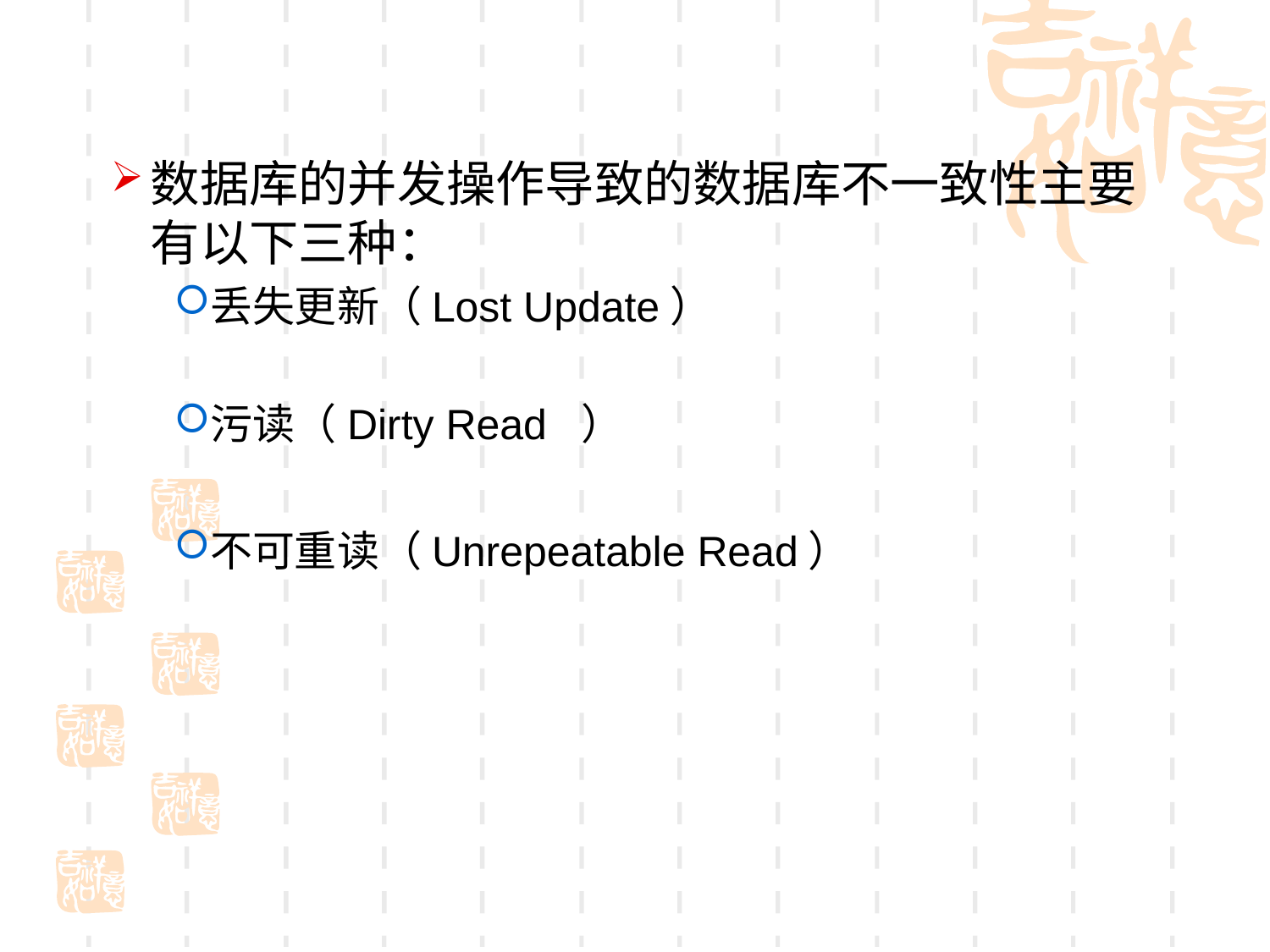

数据库的并发操作导致的数据库不一致性主要有以下三种：
丢失更新（Lost Update）

污读（Dirty Read  ）

不可重读（Unrepeatable Read）